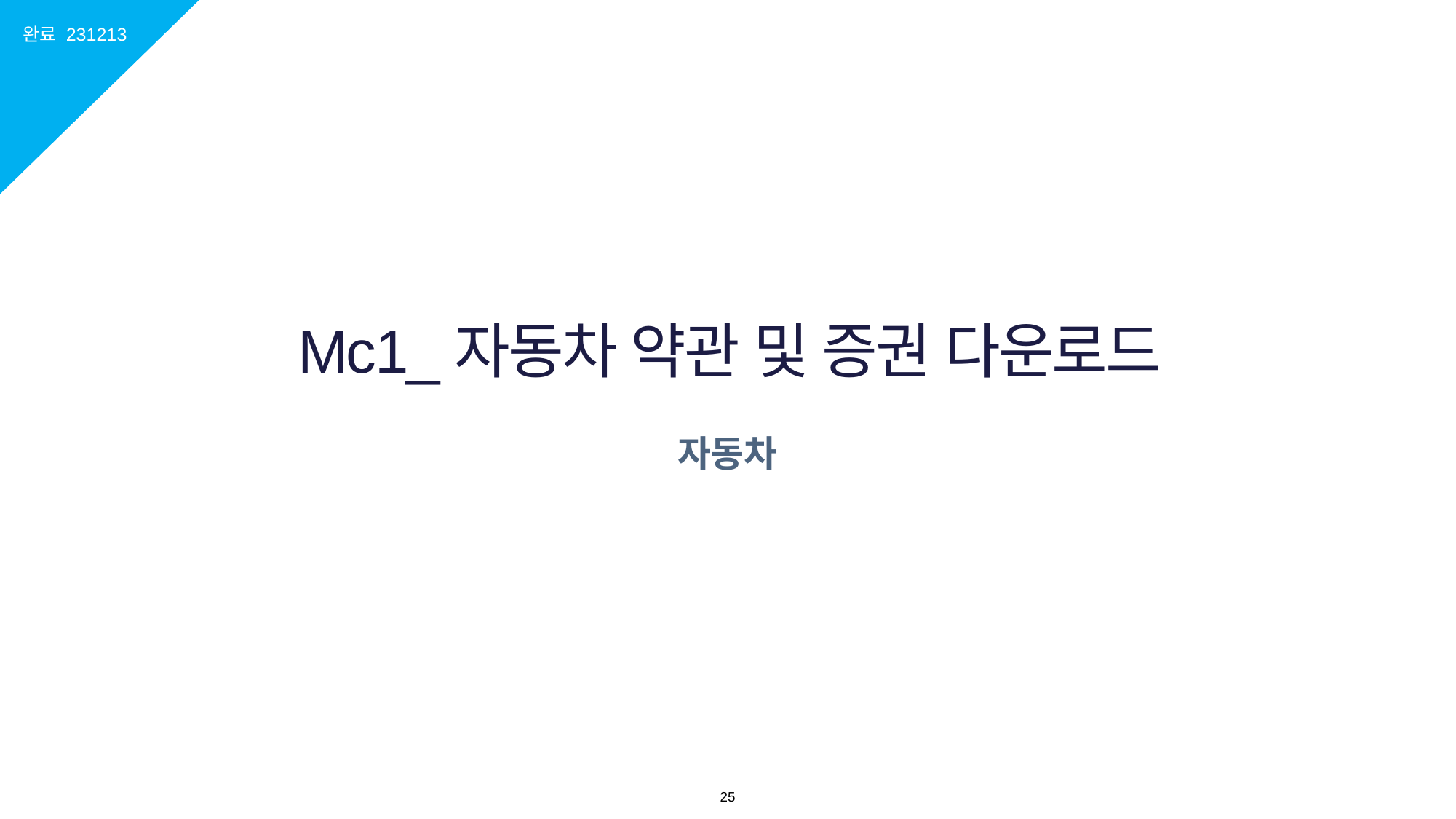

완료 231213
# Mc1_자동차 약관 및 증권 다운로드
자동차